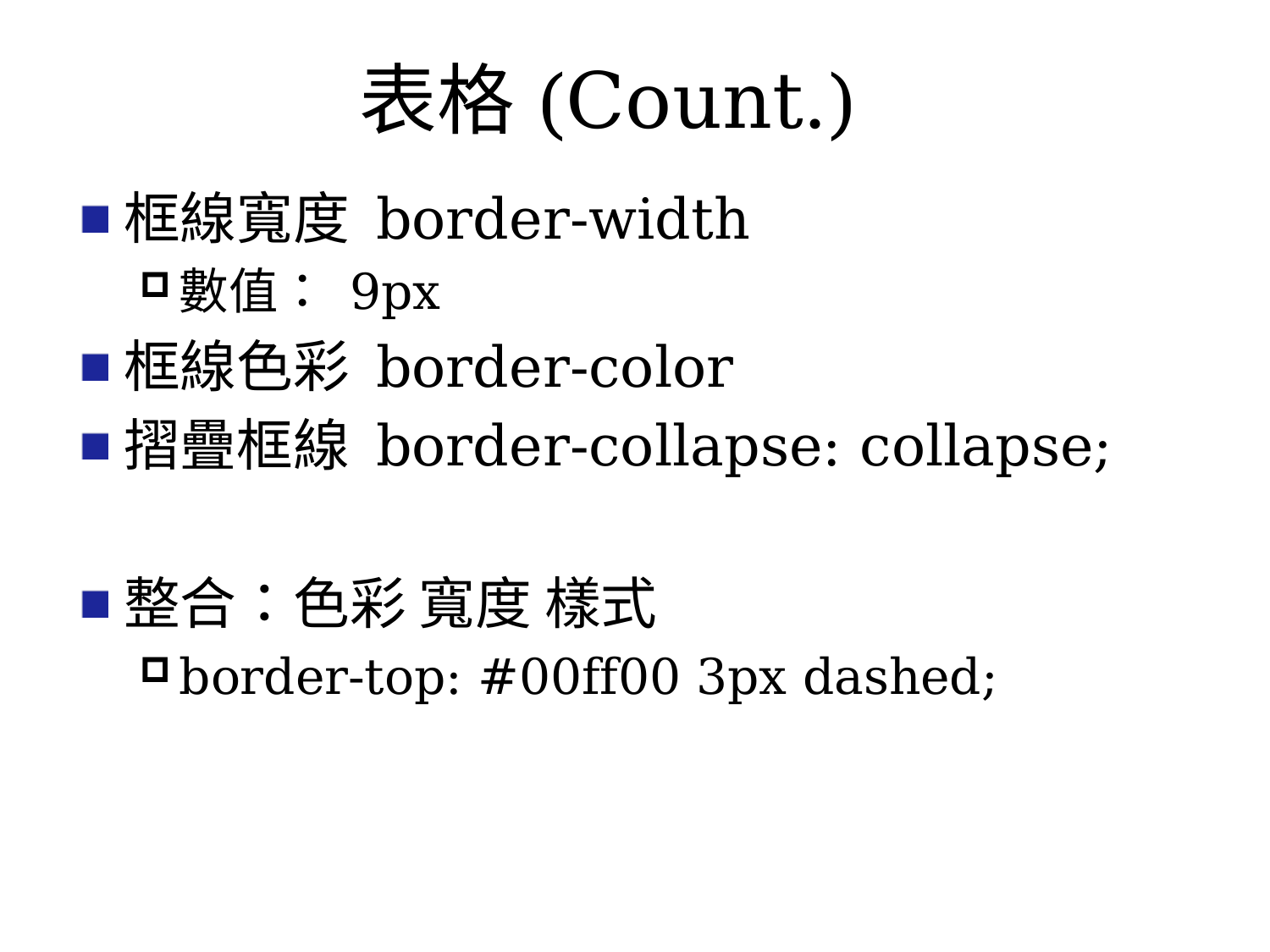

# 表格(Count.)
框線寬度 border-width
數值： 9px
框線色彩 border-color
摺疊框線 border-collapse: collapse;

整合：色彩 寬度 樣式
border-top: #00ff00 3px dashed;